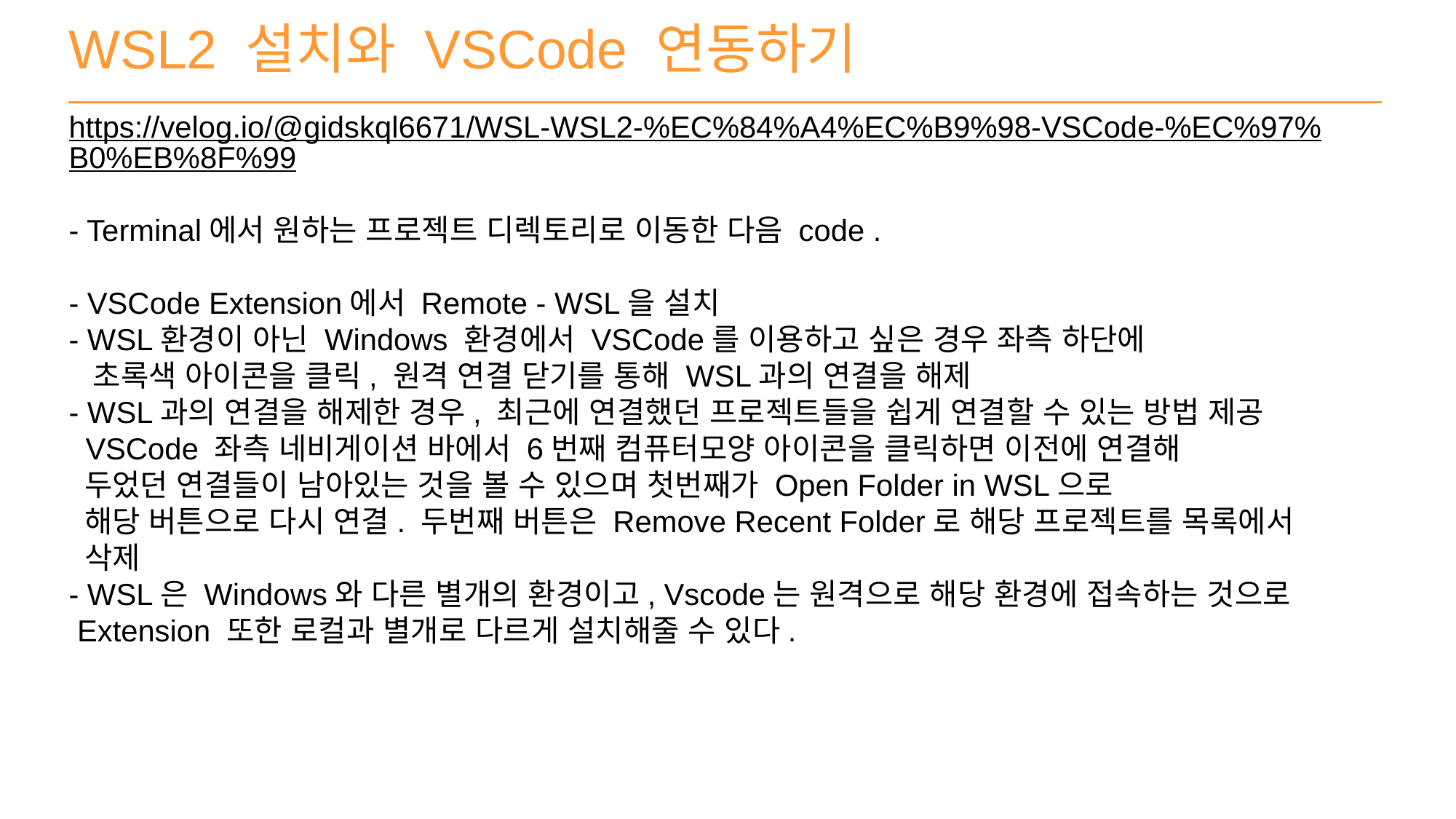

WSL2 설치와 VSCode 연동하기
https://velog.io/@gidskql6671/WSL-WSL2-%EC%84%A4%EC%B9%98-VSCode-%EC%97%B0%EB%8F%99

- Terminal에서 원하는 프로젝트 디렉토리로 이동한 다음 code .

- VSCode Extension에서 Remote - WSL을 설치
- WSL환경이 아닌 Windows 환경에서 VSCode를 이용하고 싶은 경우 좌측 하단에
  초록색 아이콘을 클릭, 원격 연결 닫기를 통해 WSL과의 연결을 해제
- WSL과의 연결을 해제한 경우, 최근에 연결했던 프로젝트들을 쉽게 연결할 수 있는 방법 제공
  VSCode 좌측 네비게이션 바에서 6번째 컴퓨터모양 아이콘을 클릭하면 이전에 연결해
 두었던 연결들이 남아있는 것을 볼 수 있으며 첫번째가 Open Folder in WSL으로
 해당 버튼으로 다시 연결. 두번째 버튼은 Remove Recent Folder로 해당 프로젝트를 목록에서
 삭제
- WSL은 Windows와 다른 별개의 환경이고, Vscode는 원격으로 해당 환경에 접속하는 것으로
 Extension 또한 로컬과 별개로 다르게 설치해줄 수 있다.